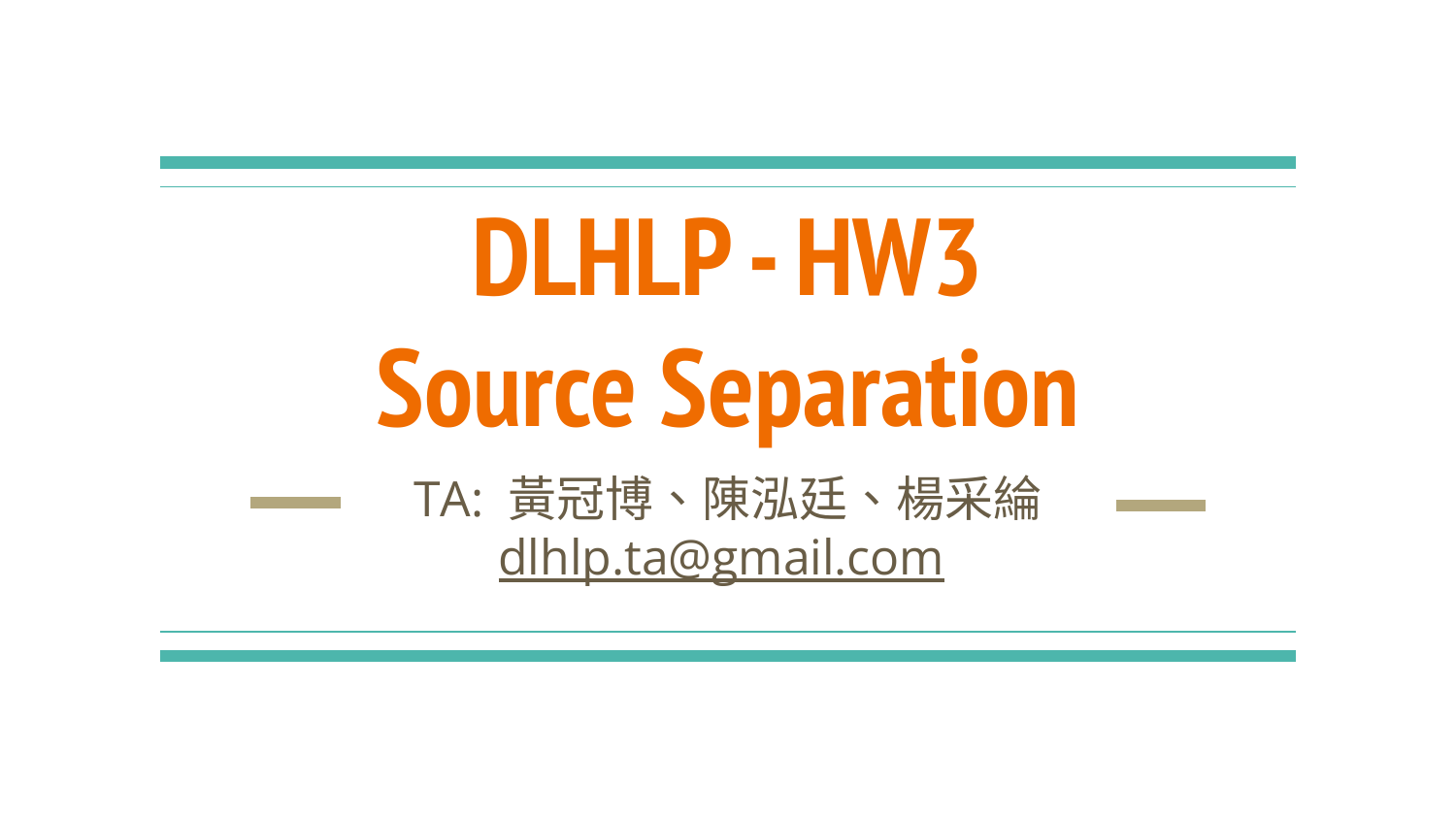

# DLHLP - HW3
Source Separation
TA: 黃冠博、陳泓廷、楊采綸
dlhlp.ta@gmail.com